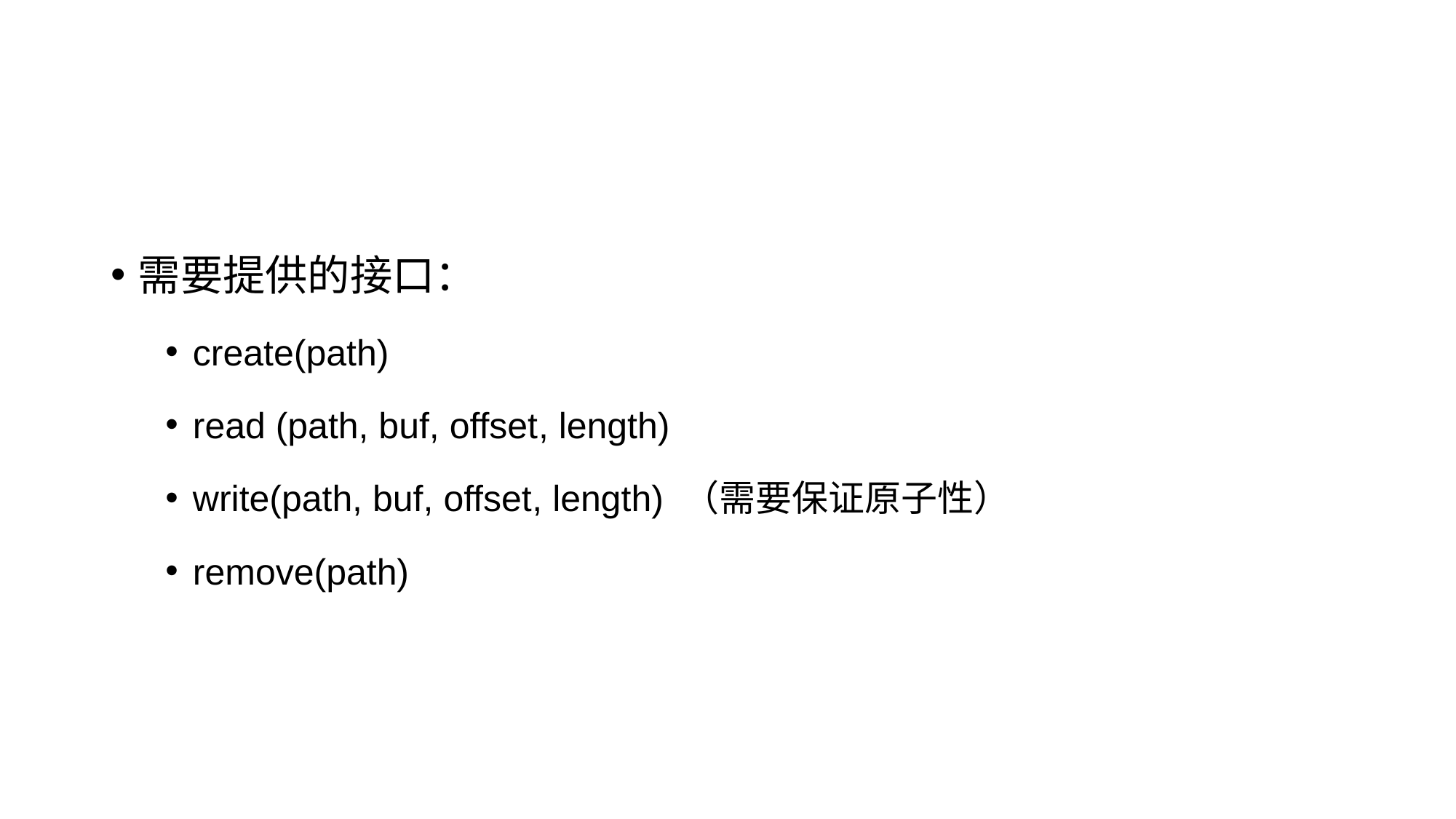

需要提供的接口：
create(path)
read (path, buf, offset, length)
write(path, buf, offset, length) （需要保证原子性）
remove(path)